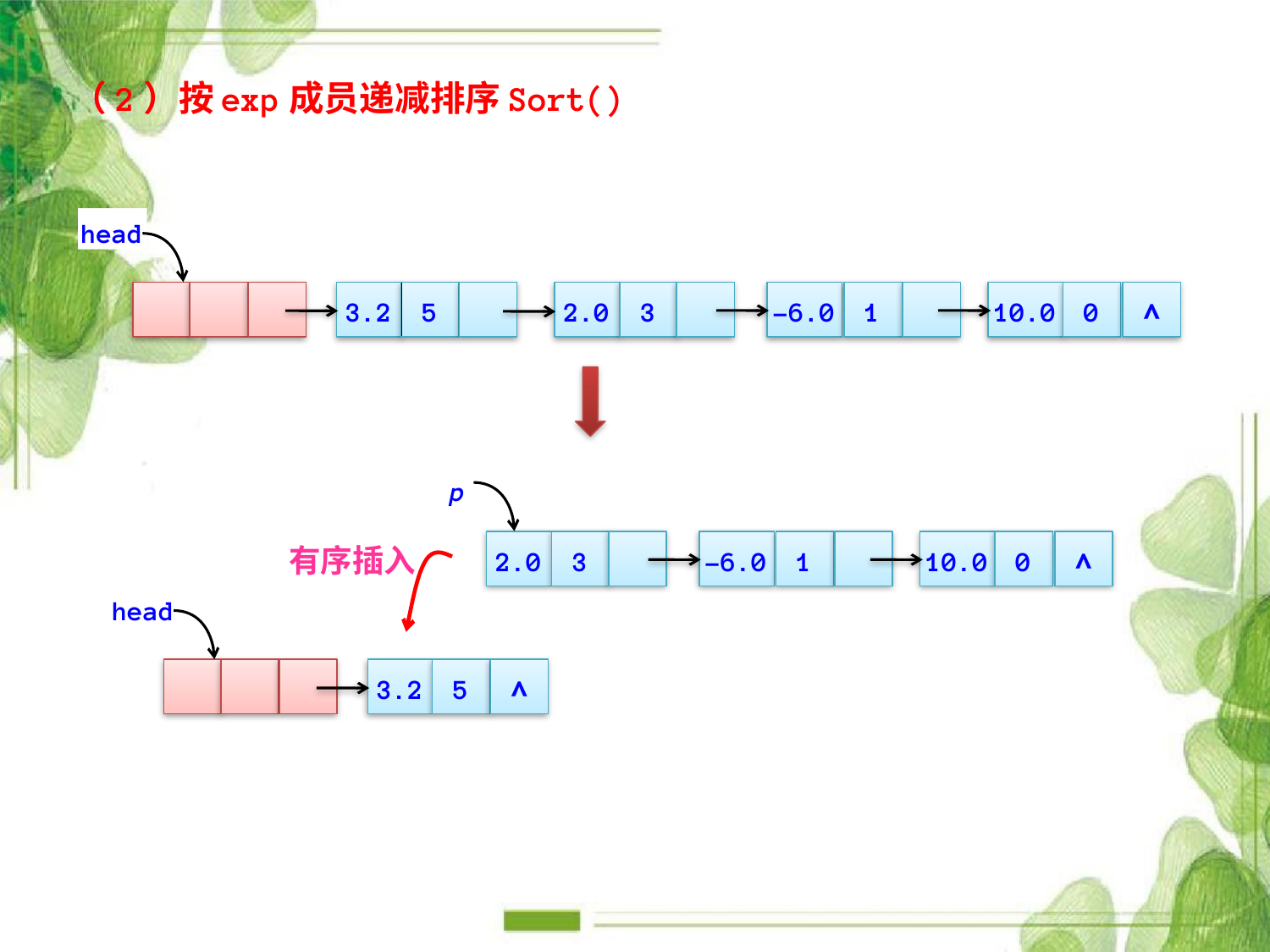

（2）按exp成员递减排序Sort()
head

3.2
5

2.0
3

-6.0
1

10.0
0
∧

p

2.0
3

-6.0
1

10.0
0
∧

head

3.2
5
∧

有序插入